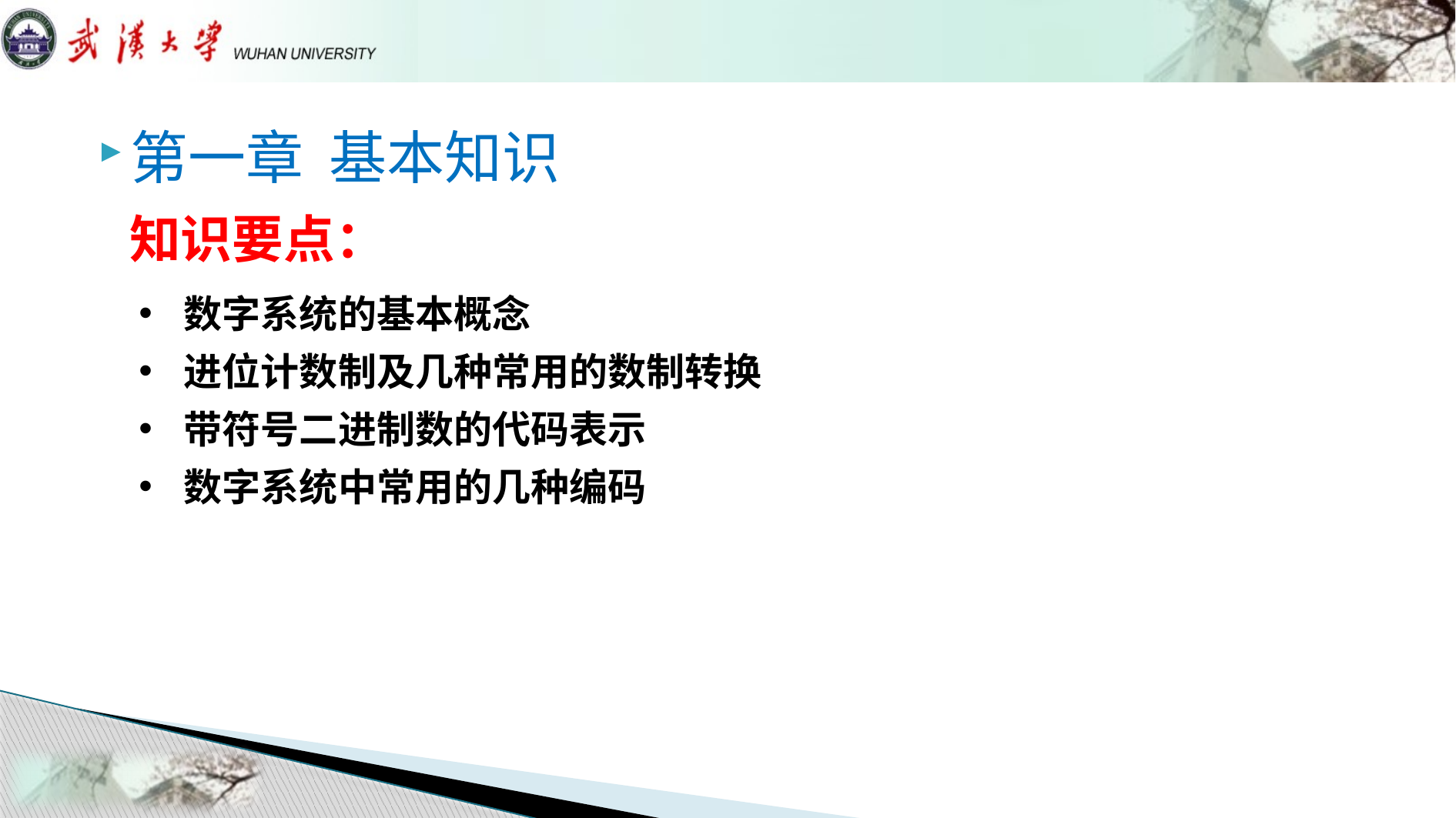

第一章  基本知识
# 知识要点：
 数字系统的基本概念
 进位计数制及几种常用的数制转换
 带符号二进制数的代码表示
 数字系统中常用的几种编码